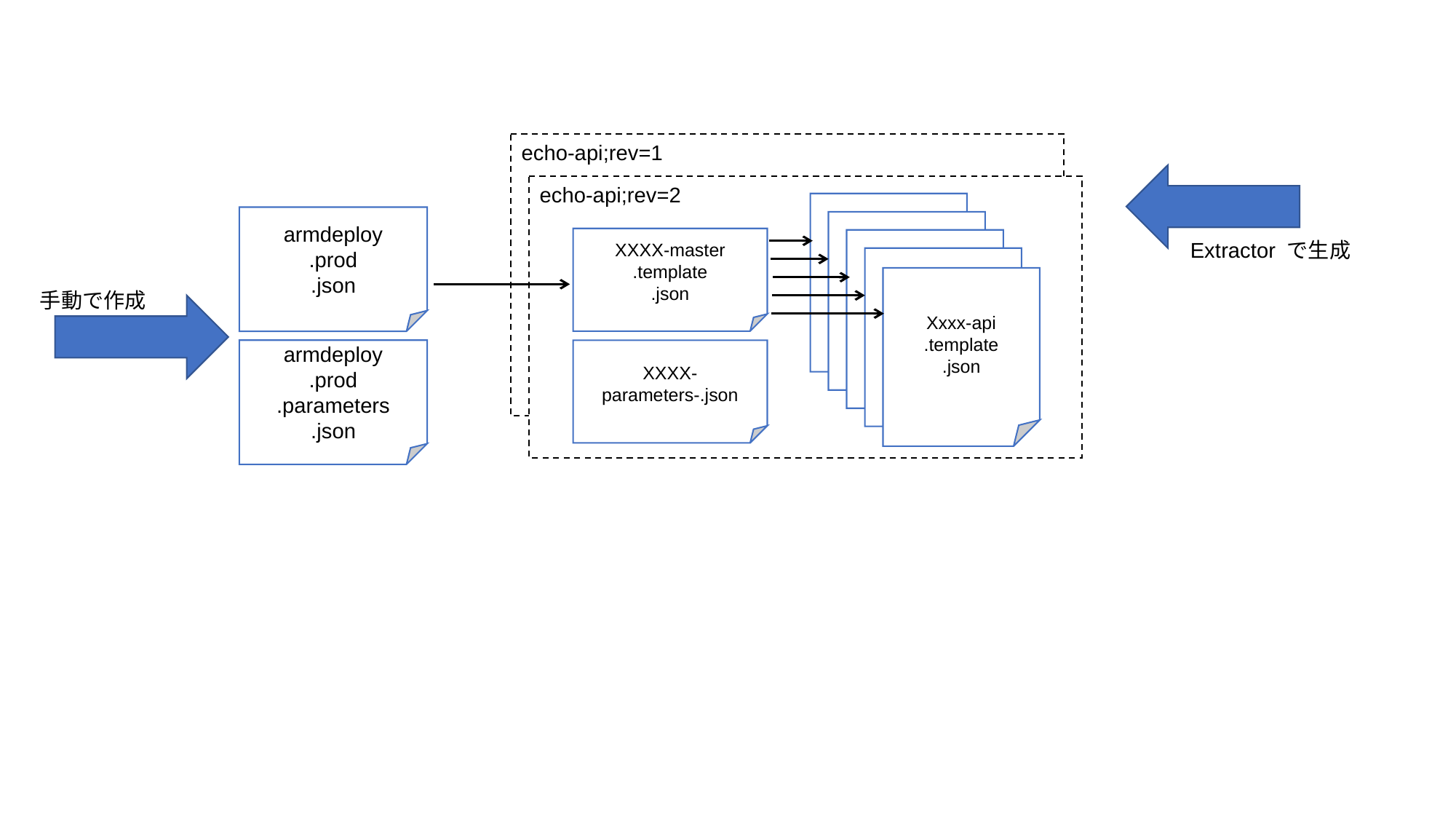

echo-api;rev=1

echo-api;rev=2

armdeploy
.prod
.json

XXXX-master
.template
.json

Extractor で生成

Xxxx-api
.template
.json
手動で作成
armdeploy
.prod
.parameters
.json
XXXX-parameters-.json